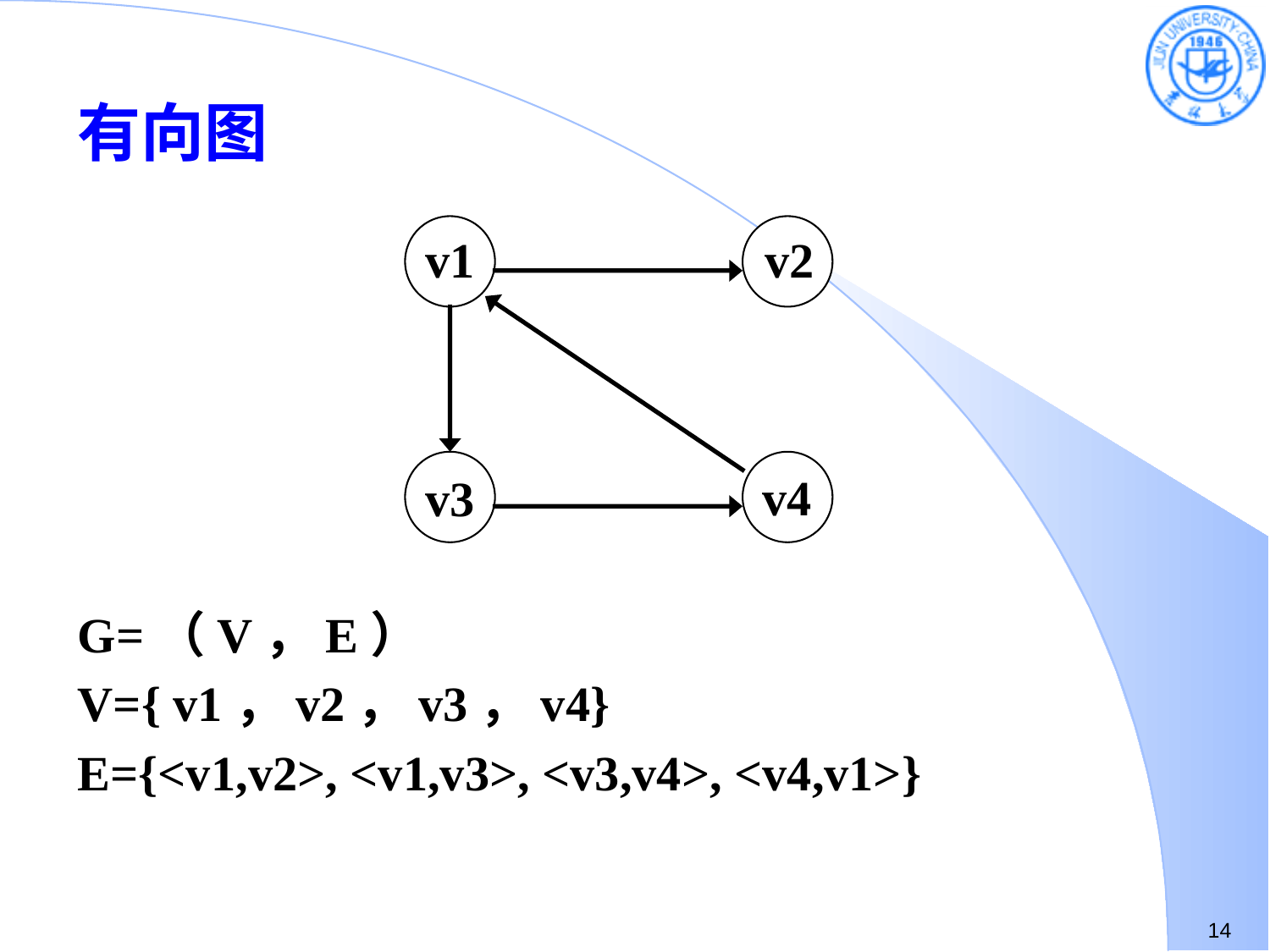

有向图

G=（V，E）
V={ v1，v2，v3，v4}
E={<v1,v2>, <v1,v3>, <v3,v4>, <v4,v1>}

v1
v2

v3

v4